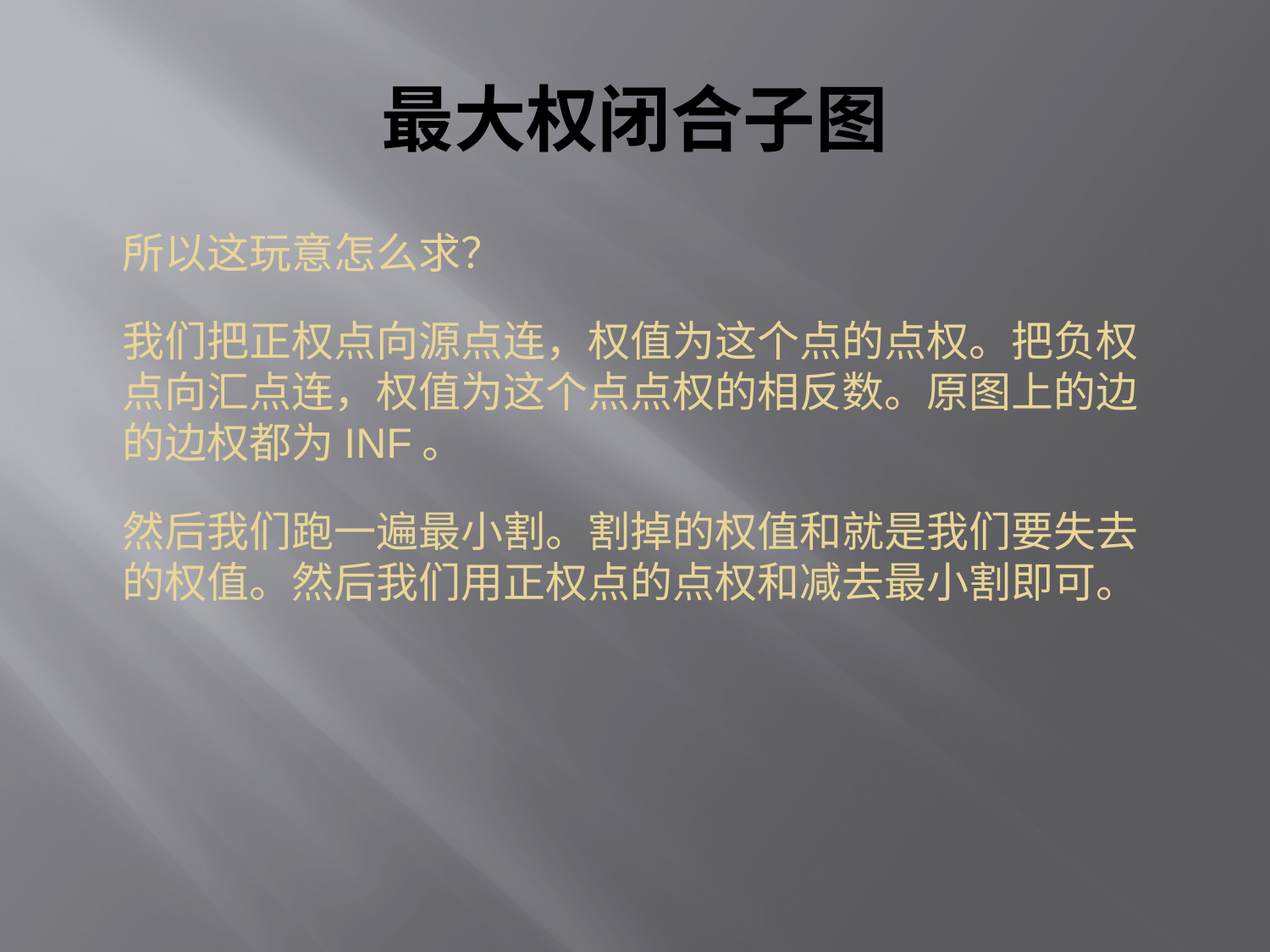

# 最大权闭合子图
所以这玩意怎么求？
我们把正权点向源点连，权值为这个点的点权。把负权点向汇点连，权值为这个点点权的相反数。原图上的边的边权都为INF。
然后我们跑一遍最小割。割掉的权值和就是我们要失去的权值。然后我们用正权点的点权和减去最小割即可。